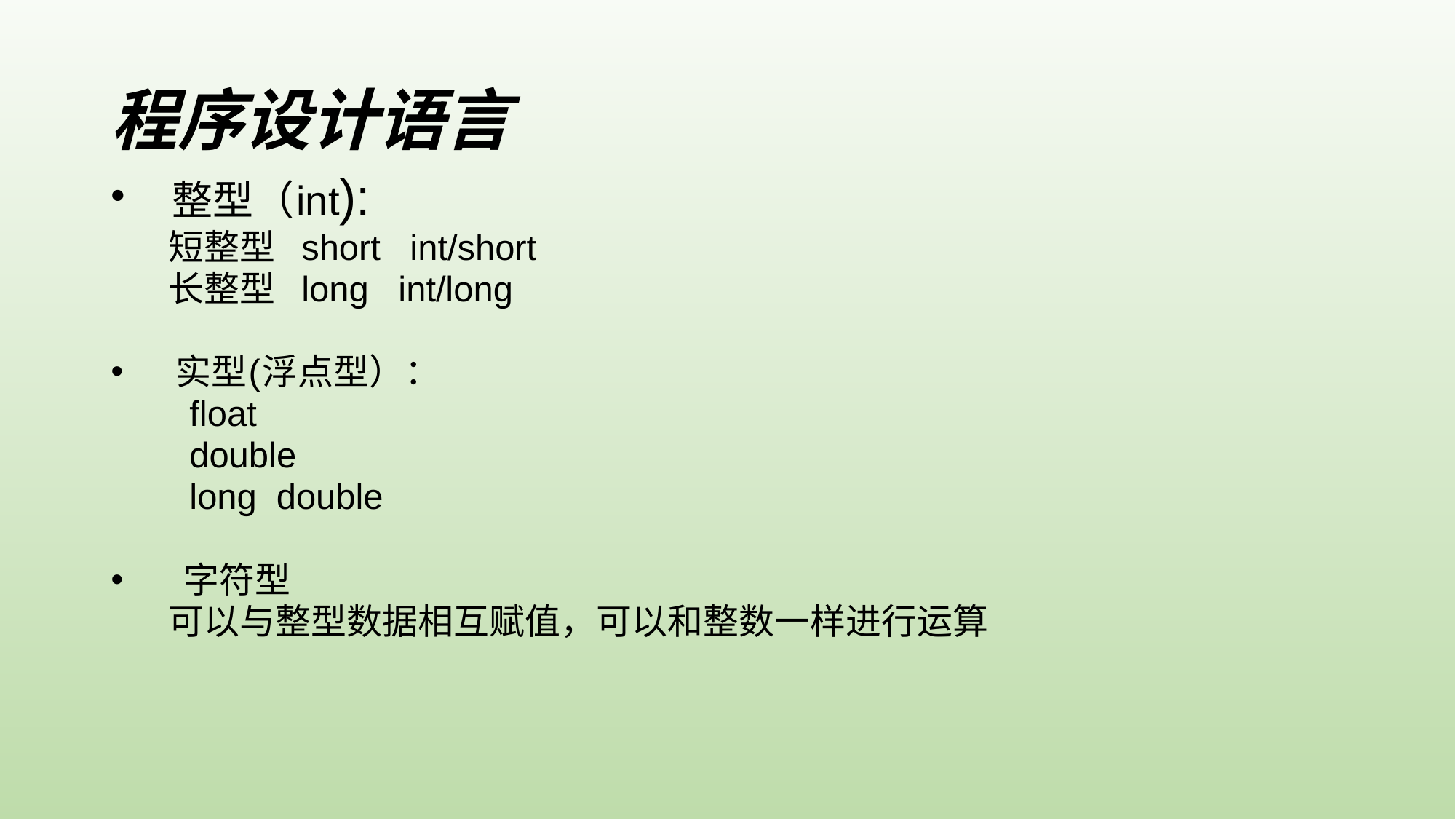

# 程序设计语言
    整型（int):
       短整型   short   int/short
       长整型   long   int/long

     实型(浮点型）：
        float
        double
        long  double

      字符型
       可以与整型数据相互赋值，可以和整数一样进行运算